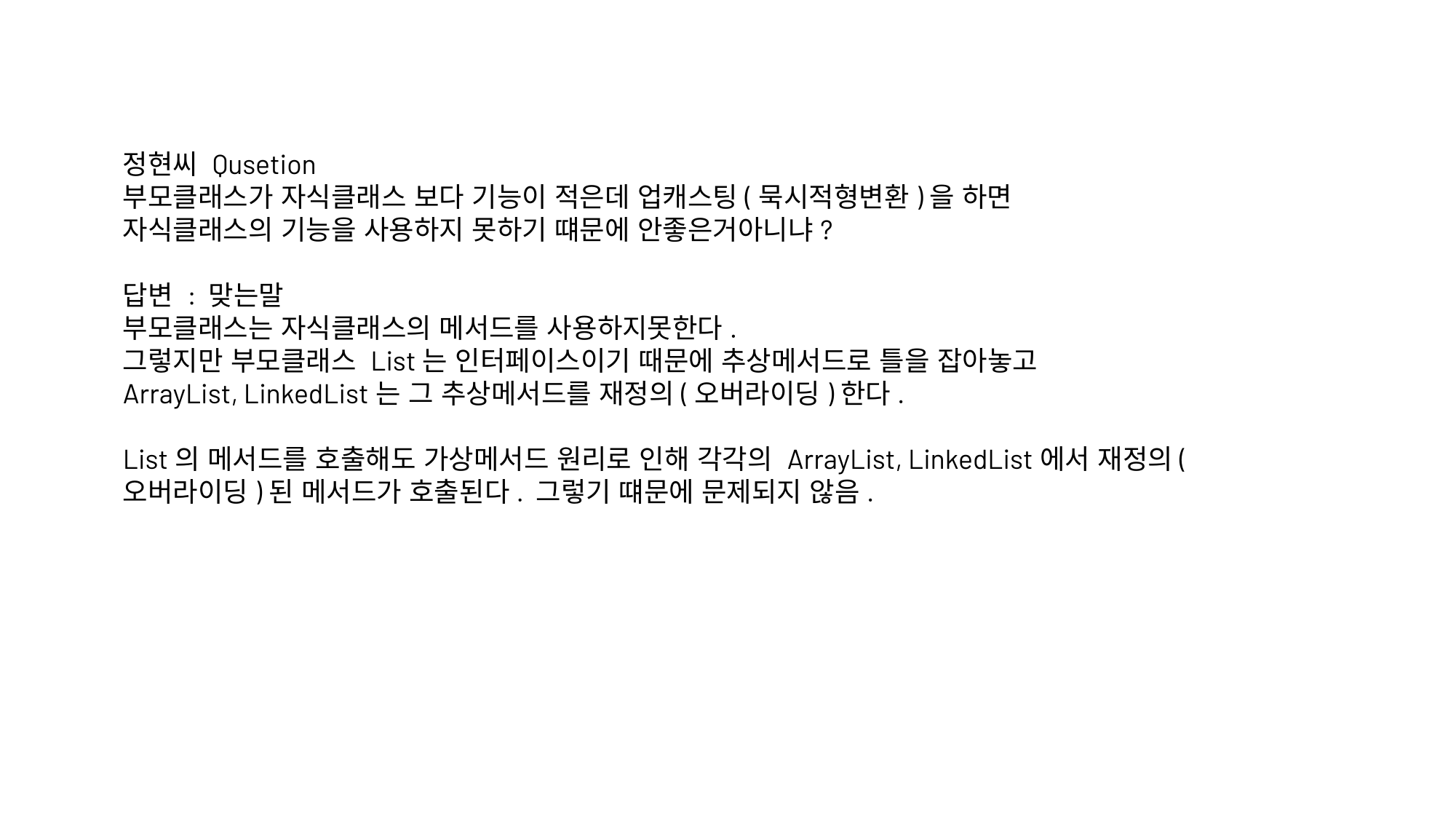

정현씨 Qusetion
부모클래스가 자식클래스 보다 기능이 적은데 업캐스팅(묵시적형변환)을 하면
자식클래스의 기능을 사용하지 못하기 떄문에 안좋은거아니냐?

답변 : 맞는말
부모클래스는 자식클래스의 메서드를 사용하지못한다.
그렇지만 부모클래스 List는 인터페이스이기 때문에 추상메서드로 틀을 잡아놓고
ArrayList, LinkedList는 그 추상메서드를 재정의(오버라이딩)한다.

List의 메서드를 호출해도 가상메서드 원리로 인해 각각의 ArrayList, LinkedList에서 재정의(오버라이딩)된 메서드가 호출된다. 그렇기 떄문에 문제되지 않음.